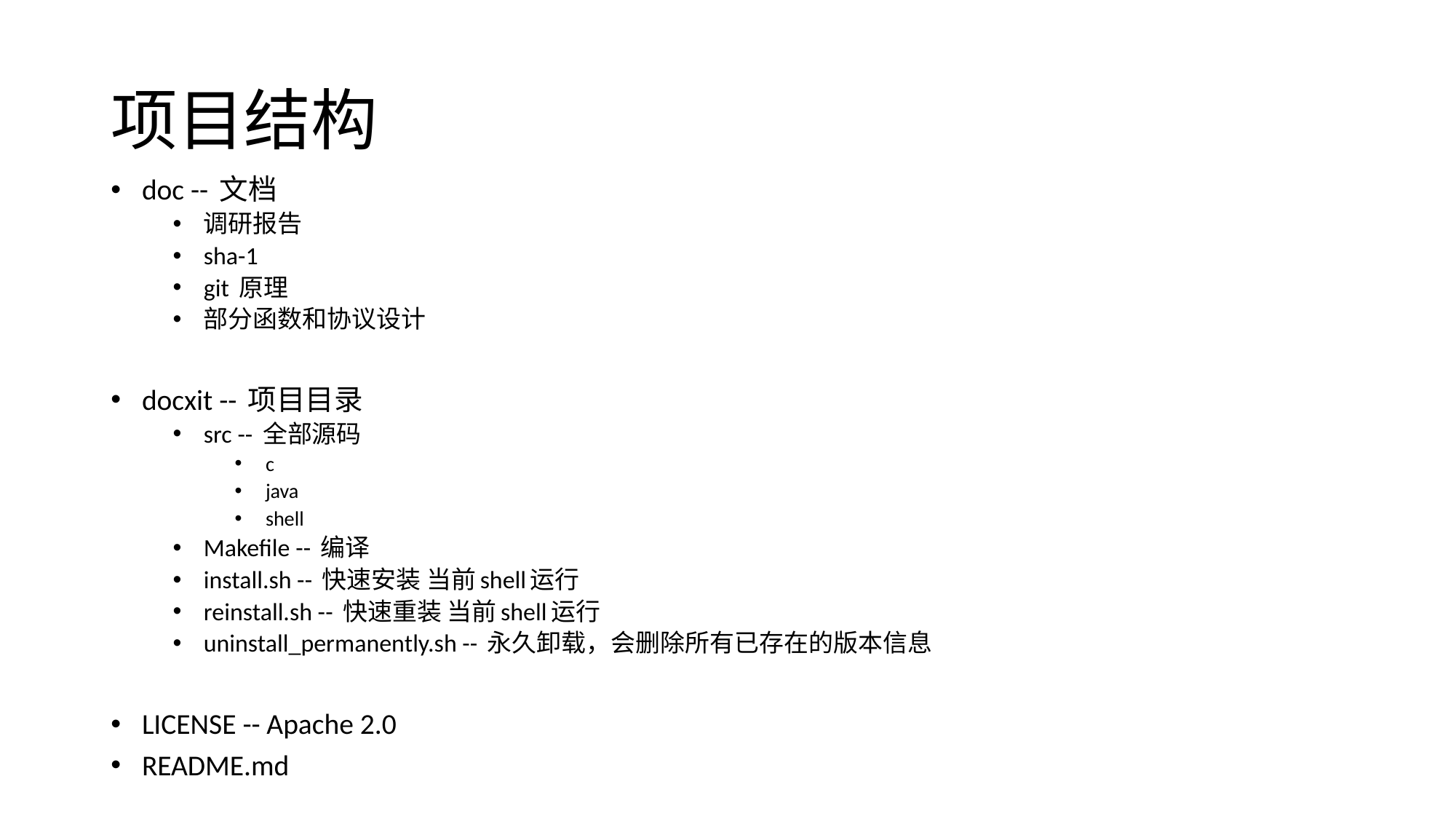

# 项目结构
doc -- 文档
调研报告
sha-1
git 原理
部分函数和协议设计

docxit -- 项目目录
src -- 全部源码
c
java
shell
Makefile -- 编译
install.sh -- 快速安装 当前shell运行
reinstall.sh -- 快速重装 当前shell运行
uninstall_permanently.sh -- 永久卸载，会删除所有已存在的版本信息

LICENSE -- Apache 2.0
README.md